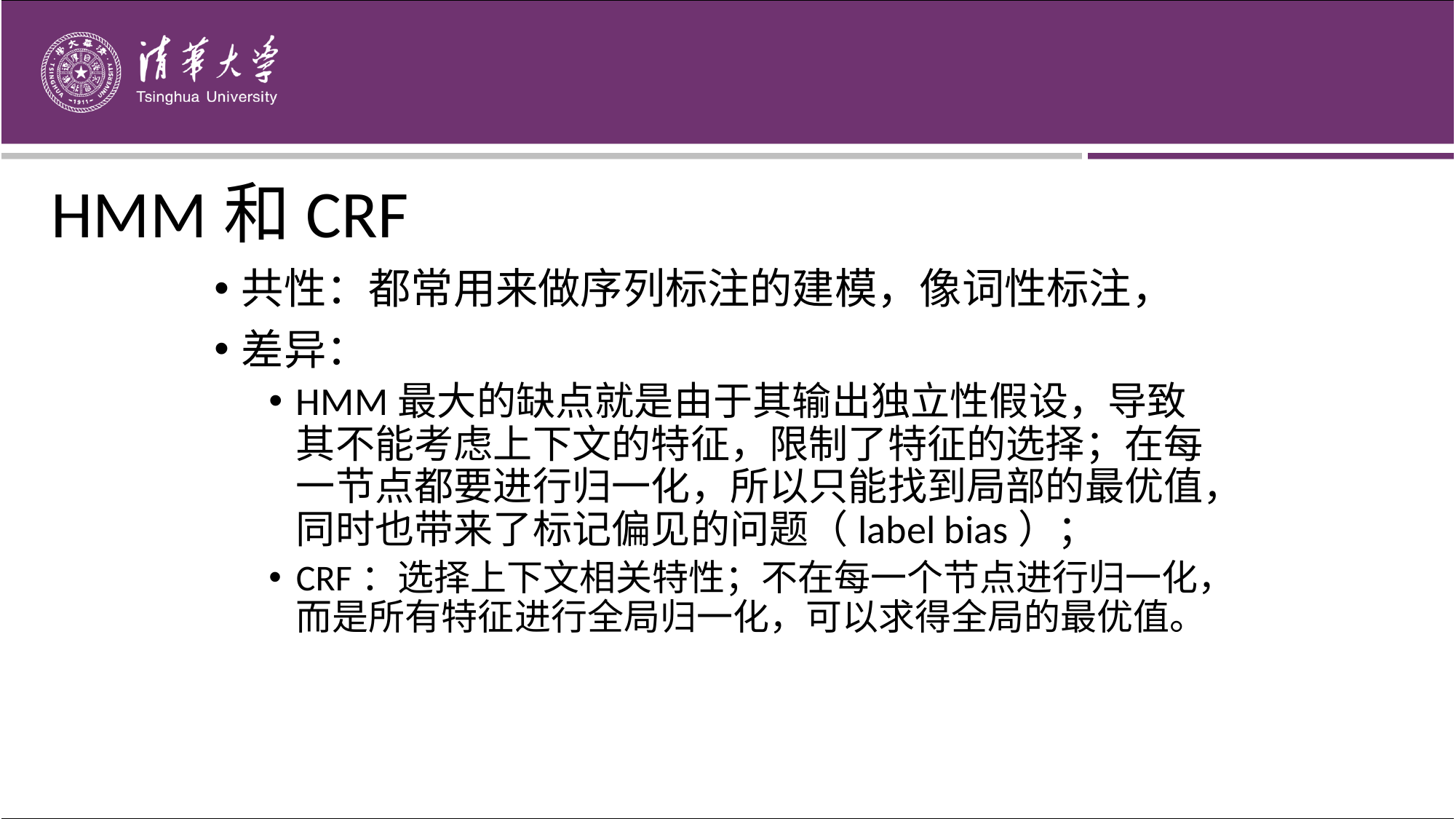

HMM和CRF
共性：都常用来做序列标注的建模，像词性标注，
差异：
HMM最大的缺点就是由于其输出独立性假设，导致其不能考虑上下文的特征，限制了特征的选择；在每一节点都要进行归一化，所以只能找到局部的最优值，同时也带来了标记偏见的问题（label bias）；
CRF：选择上下文相关特性；不在每一个节点进行归一化，而是所有特征进行全局归一化，可以求得全局的最优值。